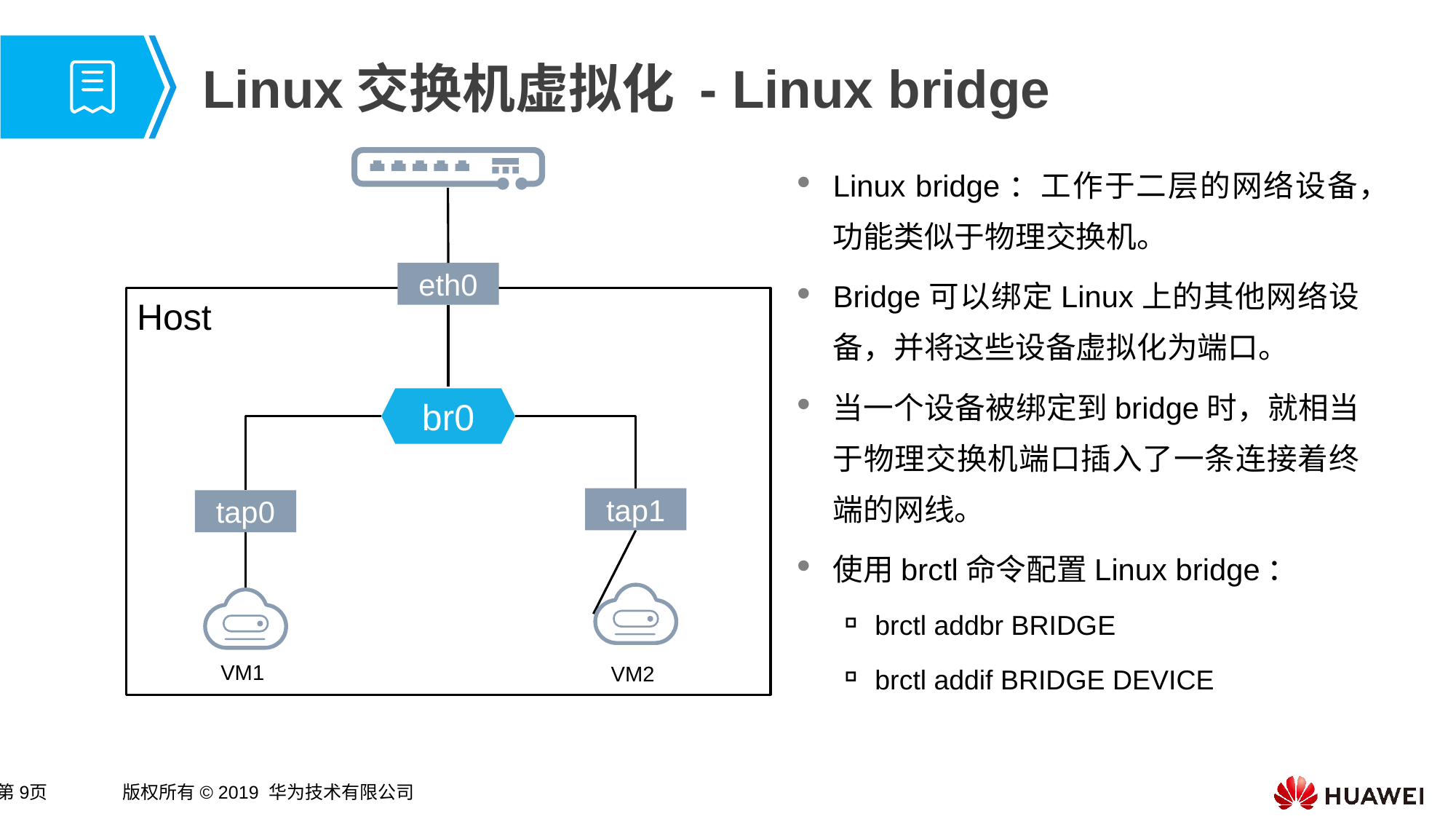

# Linux交换机虚拟化 - Linux bridge

Linux bridge：工作于二层的网络设备，功能类似于物理交换机。
Bridge可以绑定Linux上的其他网络设备，并将这些设备虚拟化为端口。
当一个设备被绑定到bridge时，就相当于物理交换机端口插入了一条连接着终端的网线。
使用brctl命令配置Linux bridge：
brctl addbr BRIDGE
brctl addif BRIDGE DEVICE

eth0
Host
br0
tap1
tap0

VM1
VM2